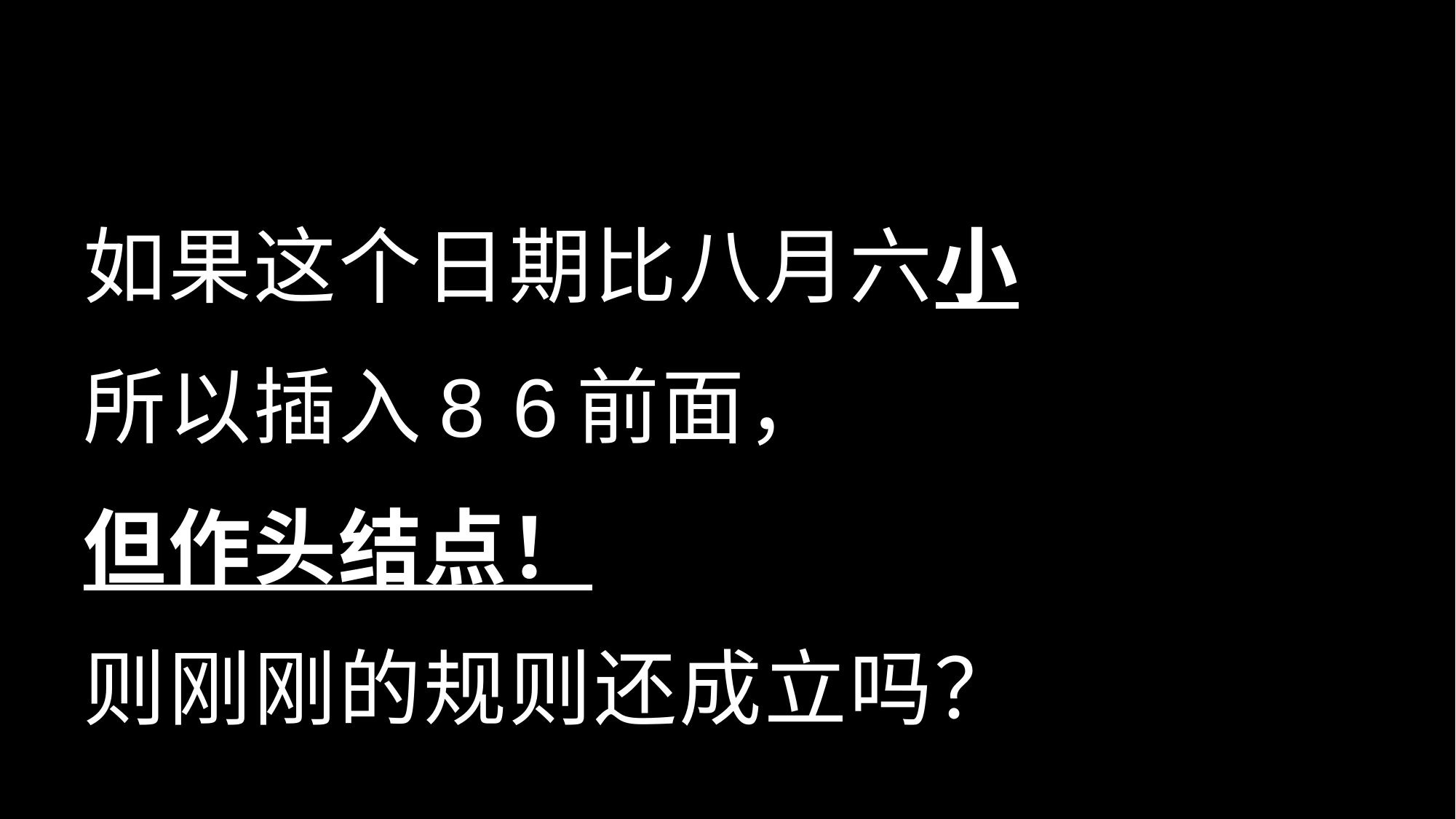

#
如果这个日期比八月六小
所以插入8 6前面，
但作头结点！
则刚刚的规则还成立吗？